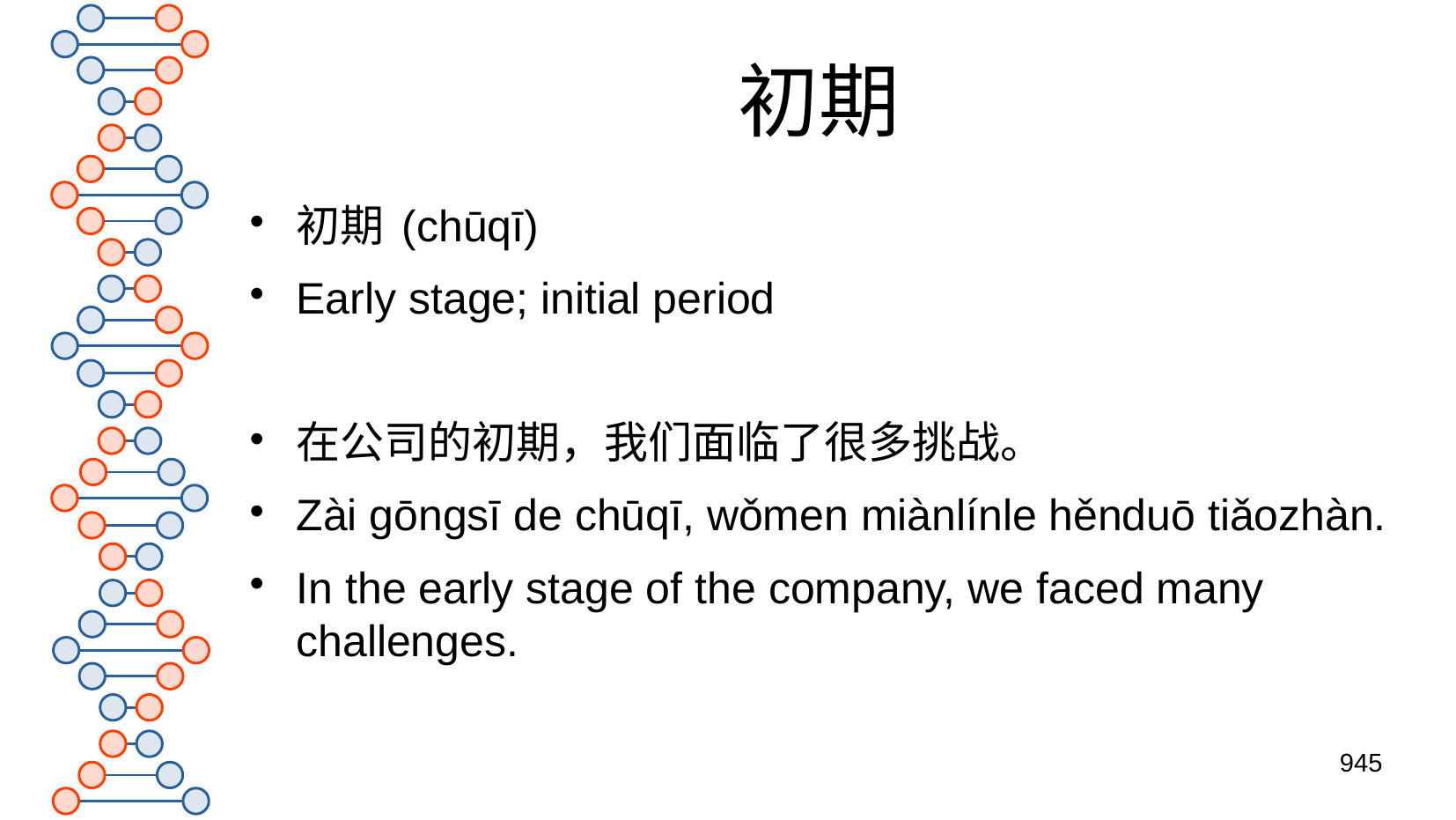

# 初期
初期 (chūqī)
Early stage; initial period

在公司的初期，我们面临了很多挑战。
Zài gōngsī de chūqī, wǒmen miànlínle hěnduō tiǎozhàn.
In the early stage of the company, we faced many challenges.

945